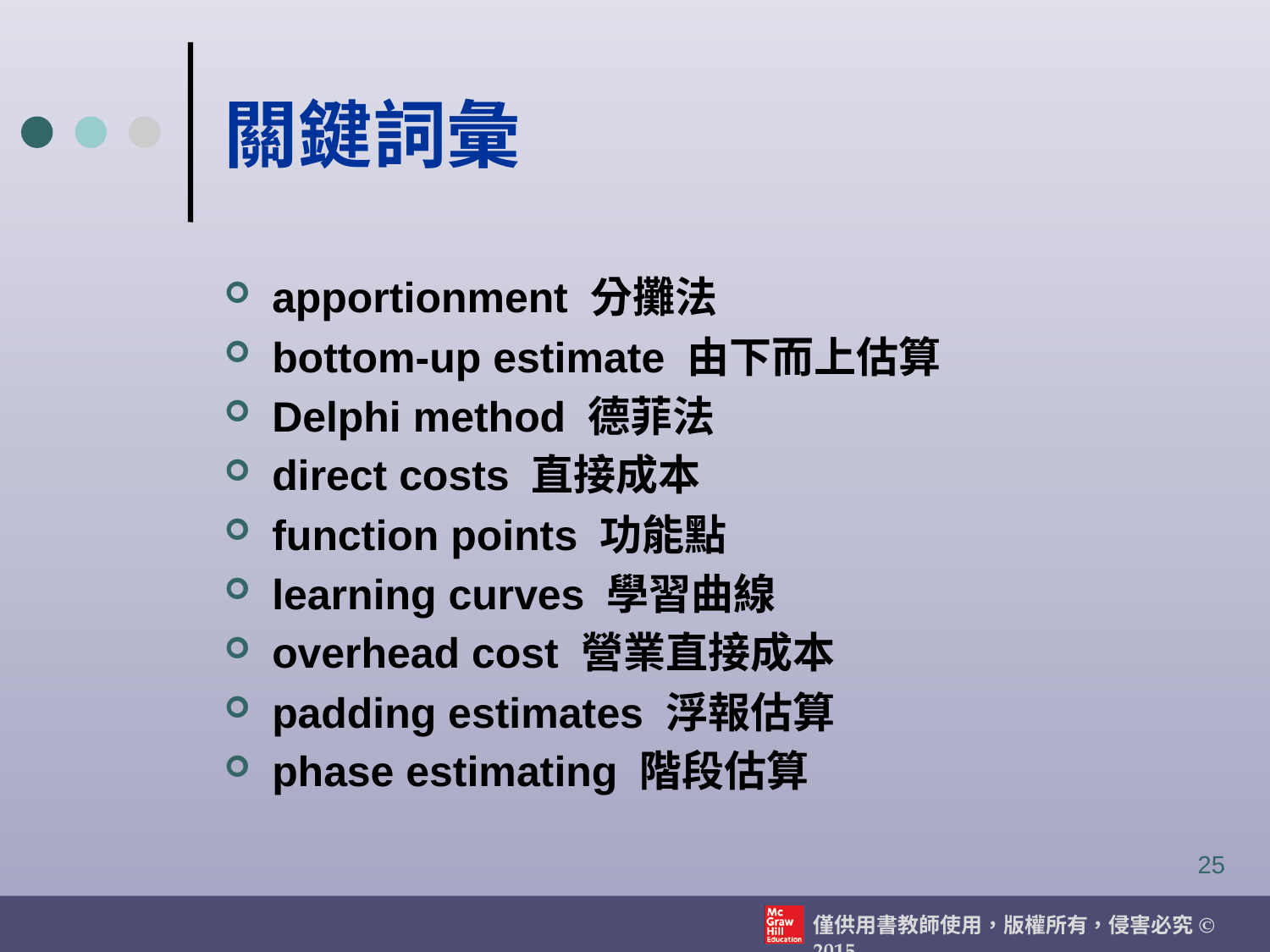

# 關鍵詞彙
apportionment 分攤法
bottom-up estimate 由下而上估算
Delphi method 德菲法
direct costs 直接成本
function points 功能點
learning curves 學習曲線
overhead cost 營業直接成本
padding estimates 浮報估算
phase estimating 階段估算
25